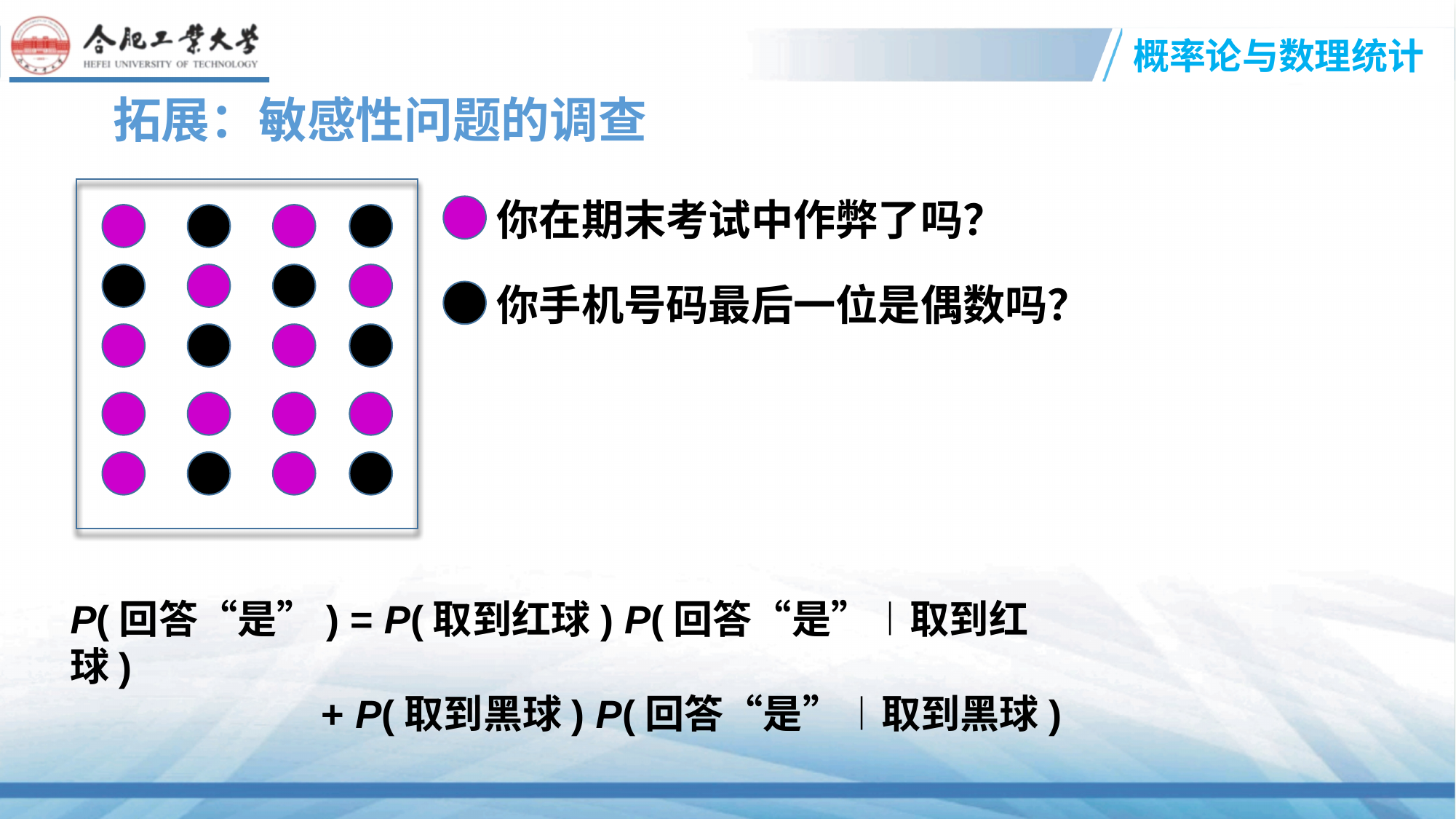

拓展：敏感性问题的调查

你在期末考试中作弊了吗？

你手机号码最后一位是偶数吗？

P(回答“是”) = P(取到红球) P(回答“是”︱取到红球)
                       + P(取到黑球) P(回答“是”︱取到黑球)